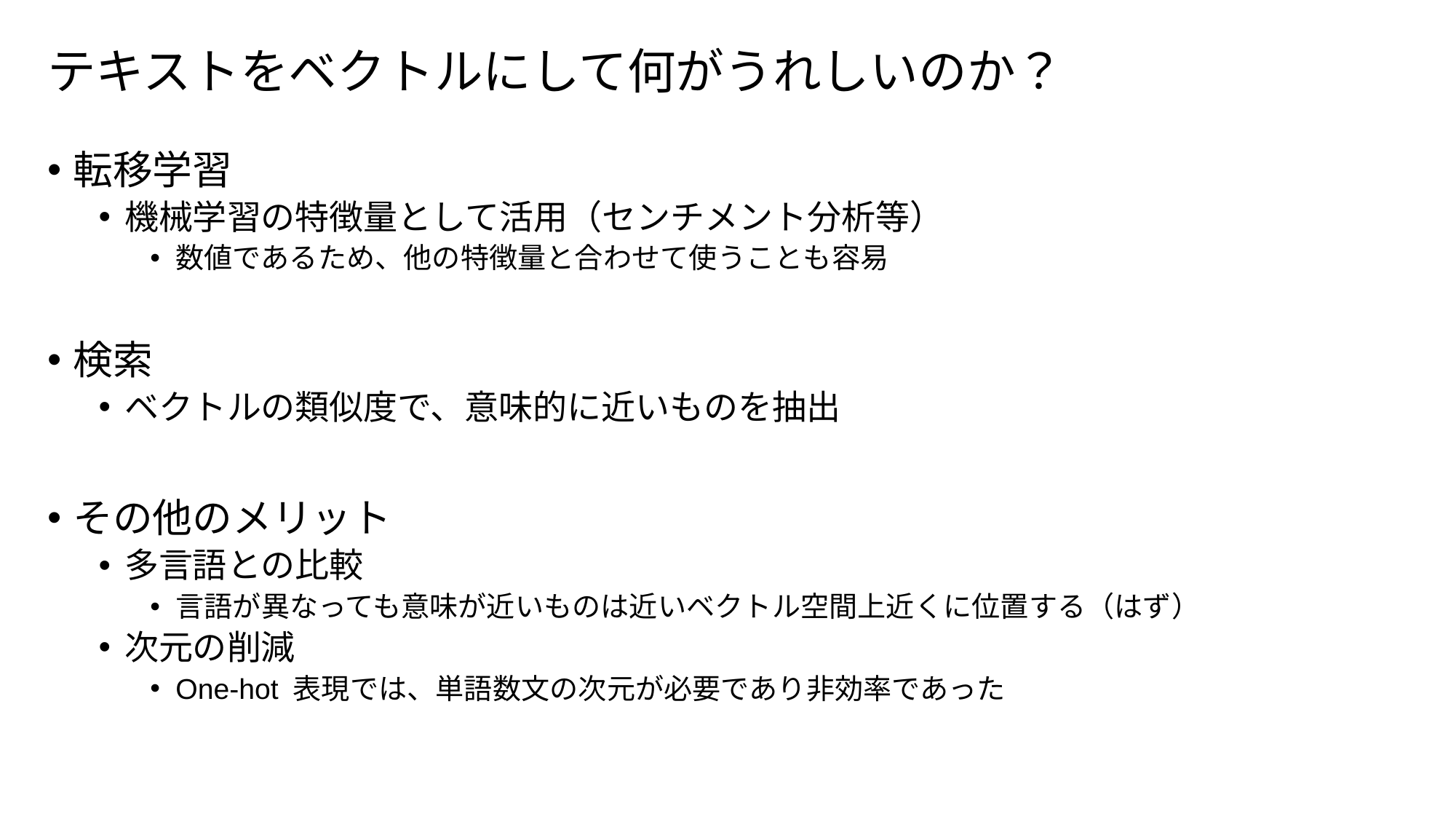

テキストをベクトルにして何がうれしいのか？
転移学習
機械学習の特徴量として活用（センチメント分析等）
数値であるため、他の特徴量と合わせて使うことも容易

検索
ベクトルの類似度で、意味的に近いものを抽出

その他のメリット
多言語との比較
言語が異なっても意味が近いものは近いベクトル空間上近くに位置する（はず）
次元の削減
One-hot 表現では、単語数文の次元が必要であり非効率であった